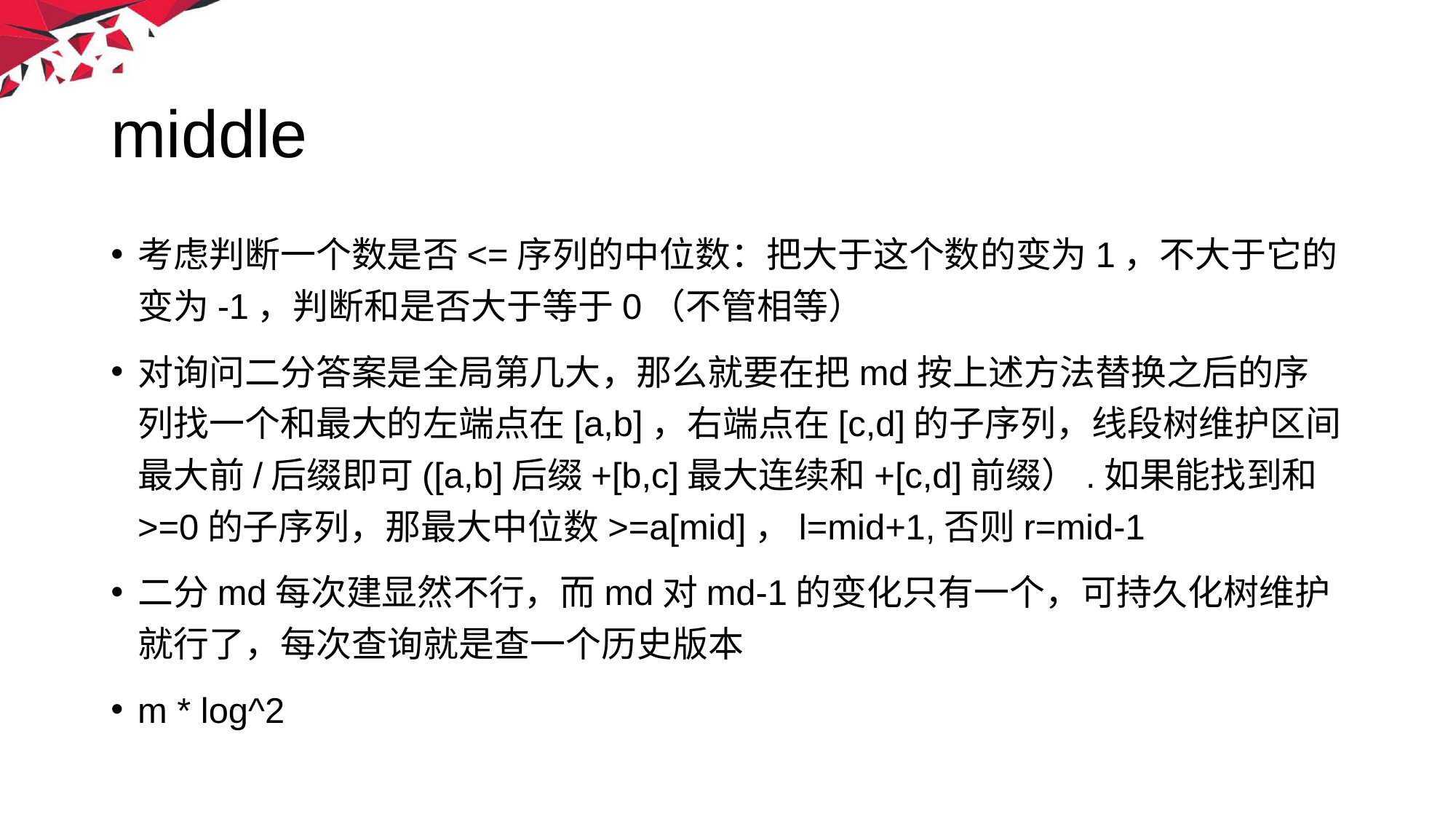

# middle
考虑判断一个数是否<=序列的中位数：把大于这个数的变为1，不大于它的变为-1，判断和是否大于等于0（不管相等）
对询问二分答案是全局第几大，那么就要在把md按上述方法替换之后的序列找一个和最大的左端点在[a,b]，右端点在[c,d]的子序列，线段树维护区间最大前/后缀即可([a,b]后缀+[b,c]最大连续和+[c,d]前缀）.如果能找到和>=0的子序列，那最大中位数>=a[mid]，l=mid+1,否则r=mid-1
二分md每次建显然不行，而md对md-1的变化只有一个，可持久化树维护就行了，每次查询就是查一个历史版本
m * log^2